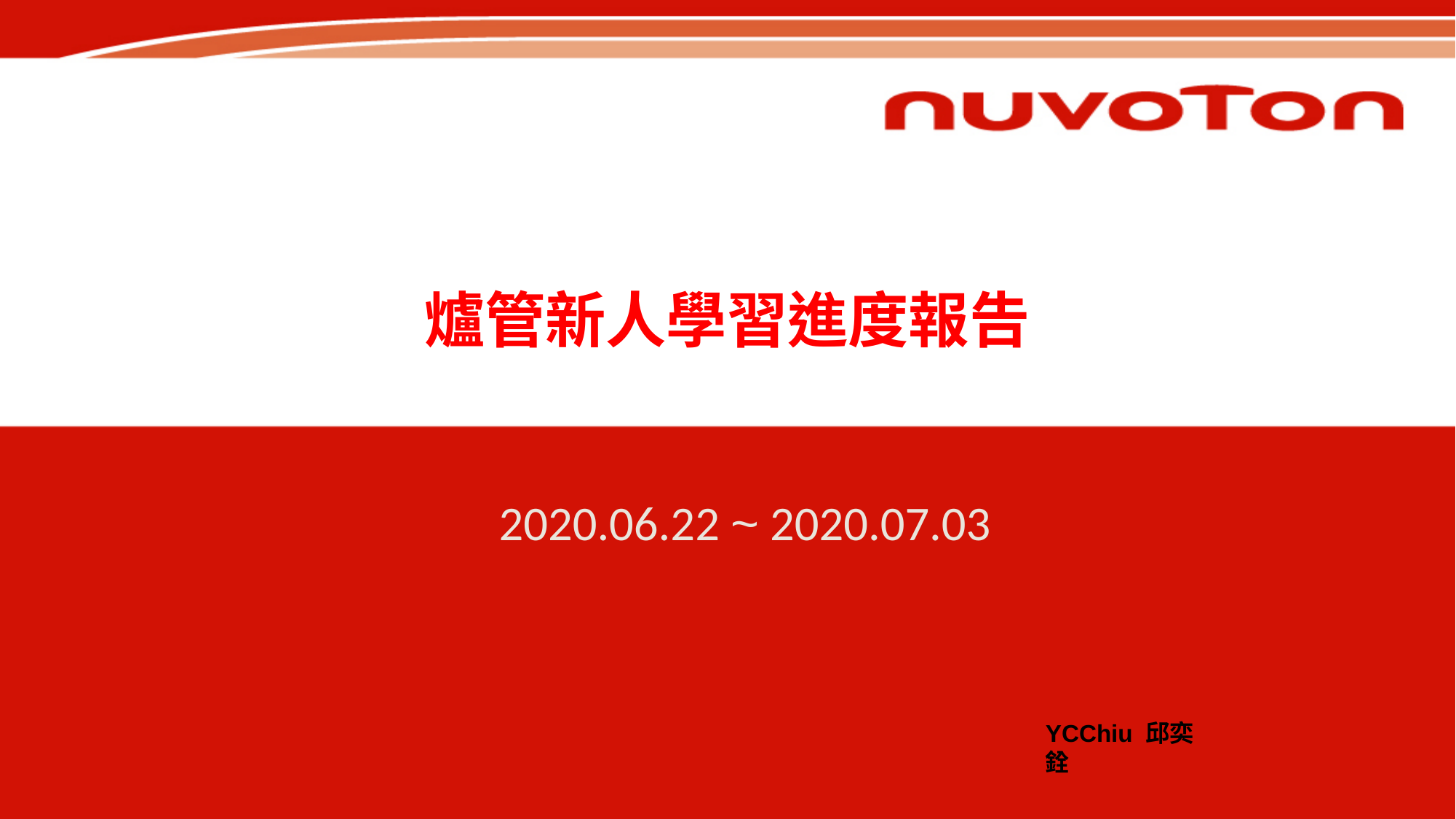

# 爐管新人學習進度報告
2020.06.22 ~ 2020.07.03
YCChiu 邱奕銓